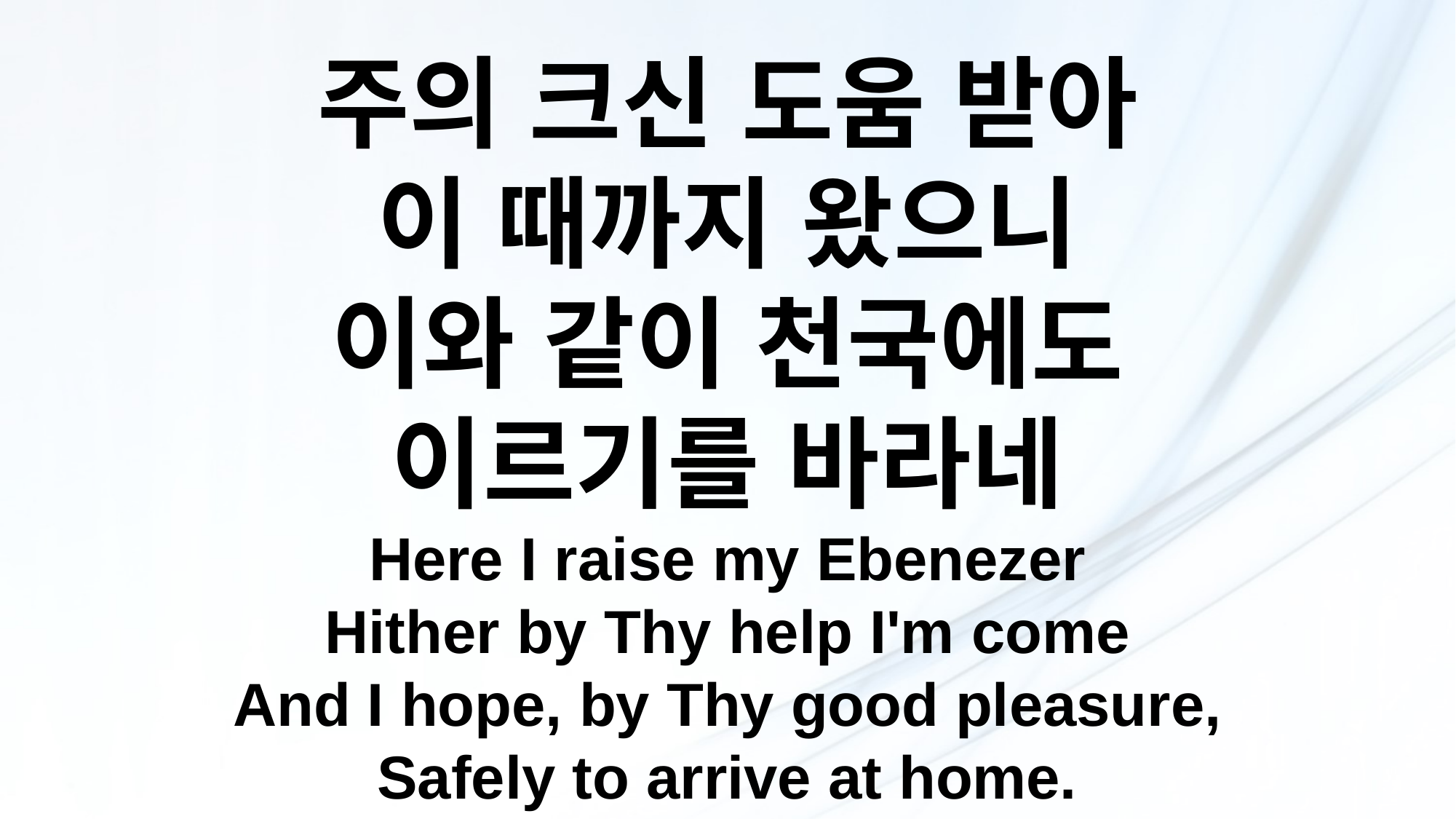

주의 크신 도움 받아
이 때까지 왔으니
이와 같이 천국에도
이르기를 바라네
Here I raise my Ebenezer
Hither by Thy help I'm come
And I hope, by Thy good pleasure,
Safely to arrive at home.